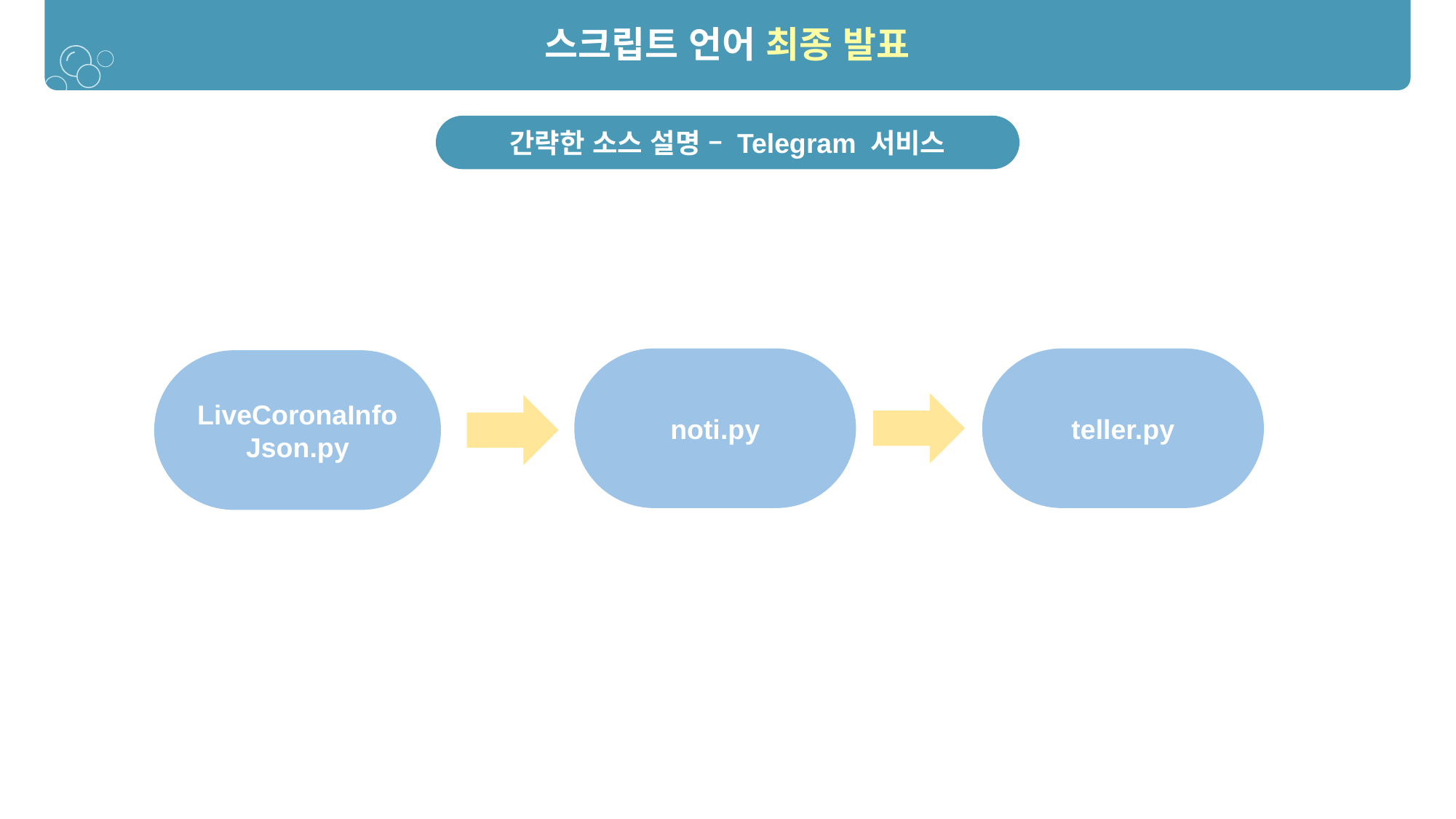

스크립트 언어 최종 발표

간략한 소스 설명 – Telegram 서비스
noti.py
teller.py
LiveCoronaInfo
Json.py